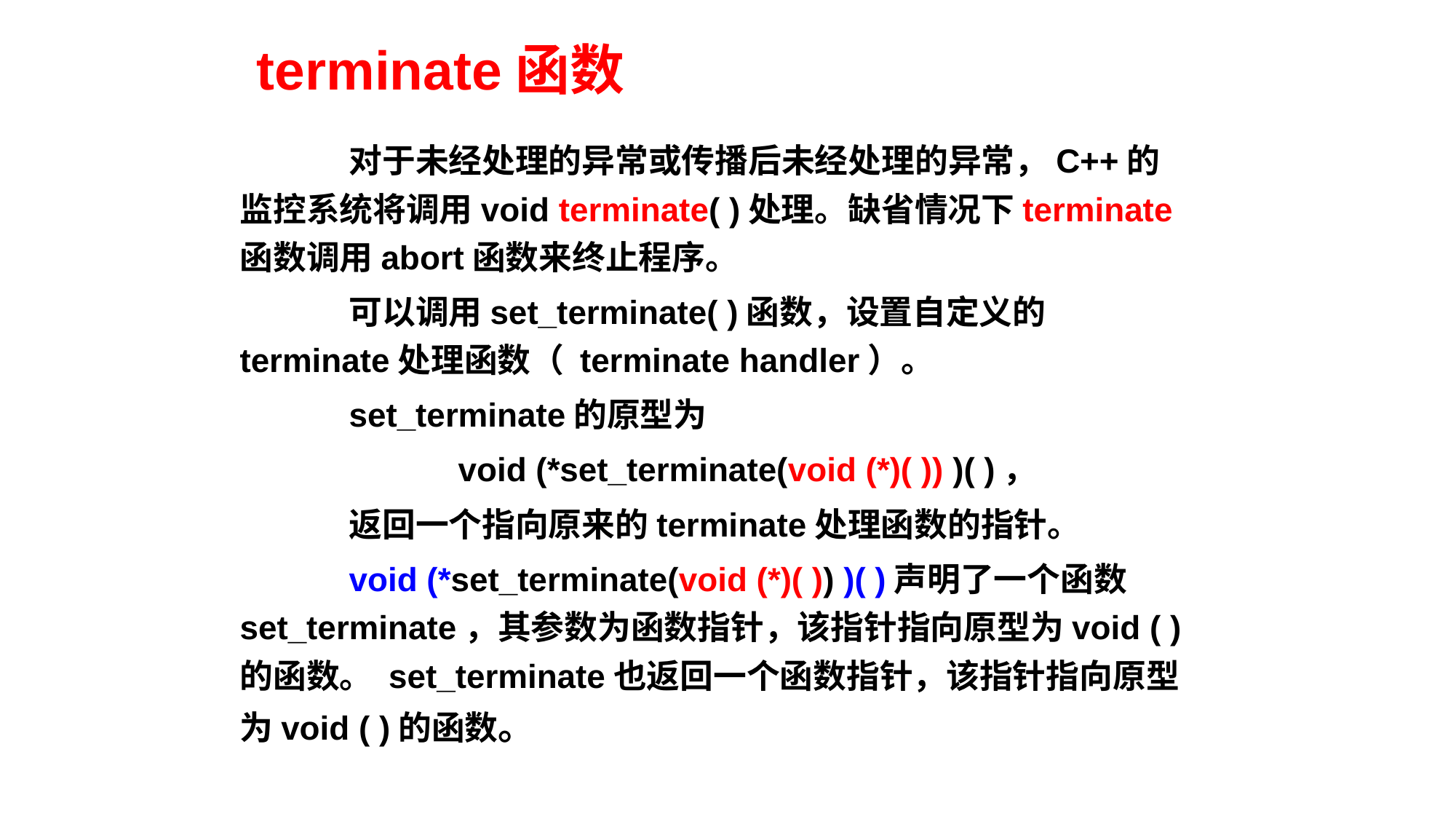

# terminate函数
	对于未经处理的异常或传播后未经处理的异常，C++的监控系统将调用void terminate( )处理。缺省情况下terminate函数调用abort函数来终止程序。
	可以调用set_terminate( )函数，设置自定义的terminate处理函数（ terminate handler）。
	set_terminate的原型为
		void (*set_terminate(void (*)( )) )( )，
	返回一个指向原来的terminate处理函数的指针。
	void (*set_terminate(void (*)( )) )( )声明了一个函数set_terminate，其参数为函数指针，该指针指向原型为void ( )的函数。 set_terminate也返回一个函数指针，该指针指向原型为void ( )的函数。